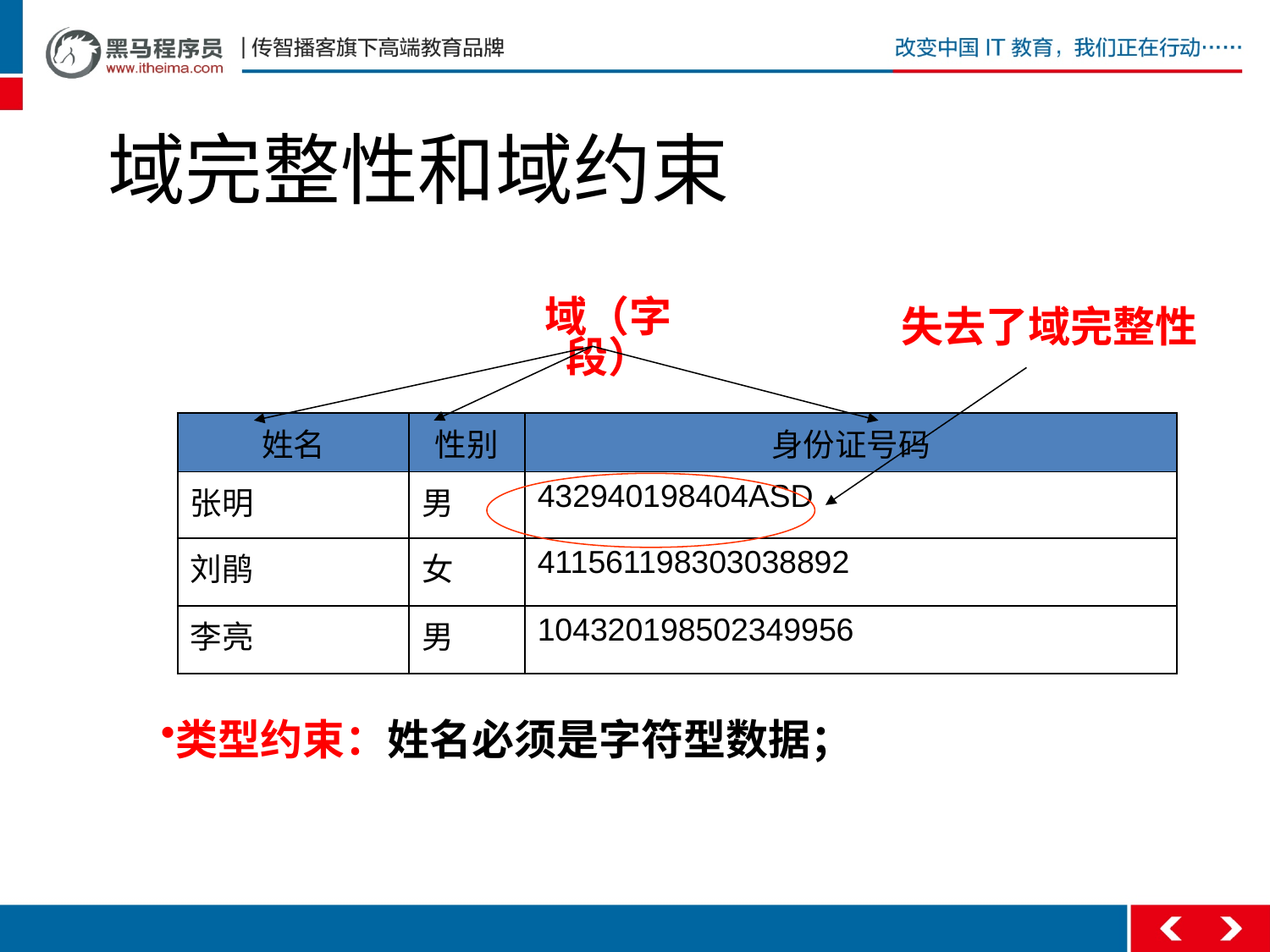

# 域完整性和域约束
域（字段）

失去了域完整性

| 姓名 | 性别 | 身份证号码 |
| --- | --- | --- |
| 张明 | 男 | 432940198404ASD |
| 刘鹃 | 女 | 411561198303038892 |
| 李亮 | 男 | 104320198502349956 |
类型约束：姓名必须是字符型数据；